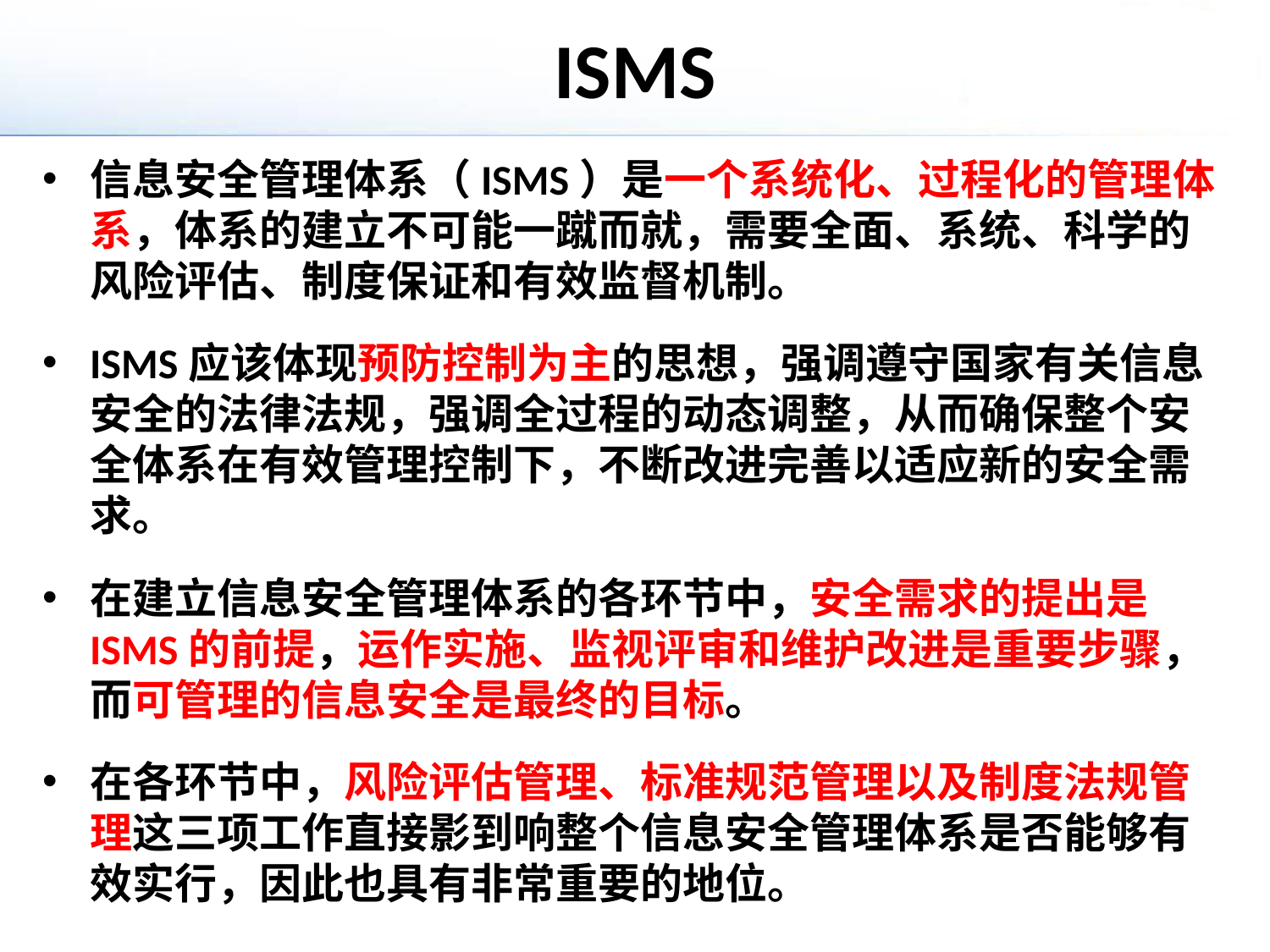

# ISMS
信息安全管理体系（ISMS）是一个系统化、过程化的管理体系，体系的建立不可能一蹴而就，需要全面、系统、科学的风险评估、制度保证和有效监督机制。
ISMS应该体现预防控制为主的思想，强调遵守国家有关信息安全的法律法规，强调全过程的动态调整，从而确保整个安全体系在有效管理控制下，不断改进完善以适应新的安全需求。
在建立信息安全管理体系的各环节中，安全需求的提出是ISMS的前提，运作实施、监视评审和维护改进是重要步骤，而可管理的信息安全是最终的目标。
在各环节中，风险评估管理、标准规范管理以及制度法规管理这三项工作直接影到响整个信息安全管理体系是否能够有效实行，因此也具有非常重要的地位。